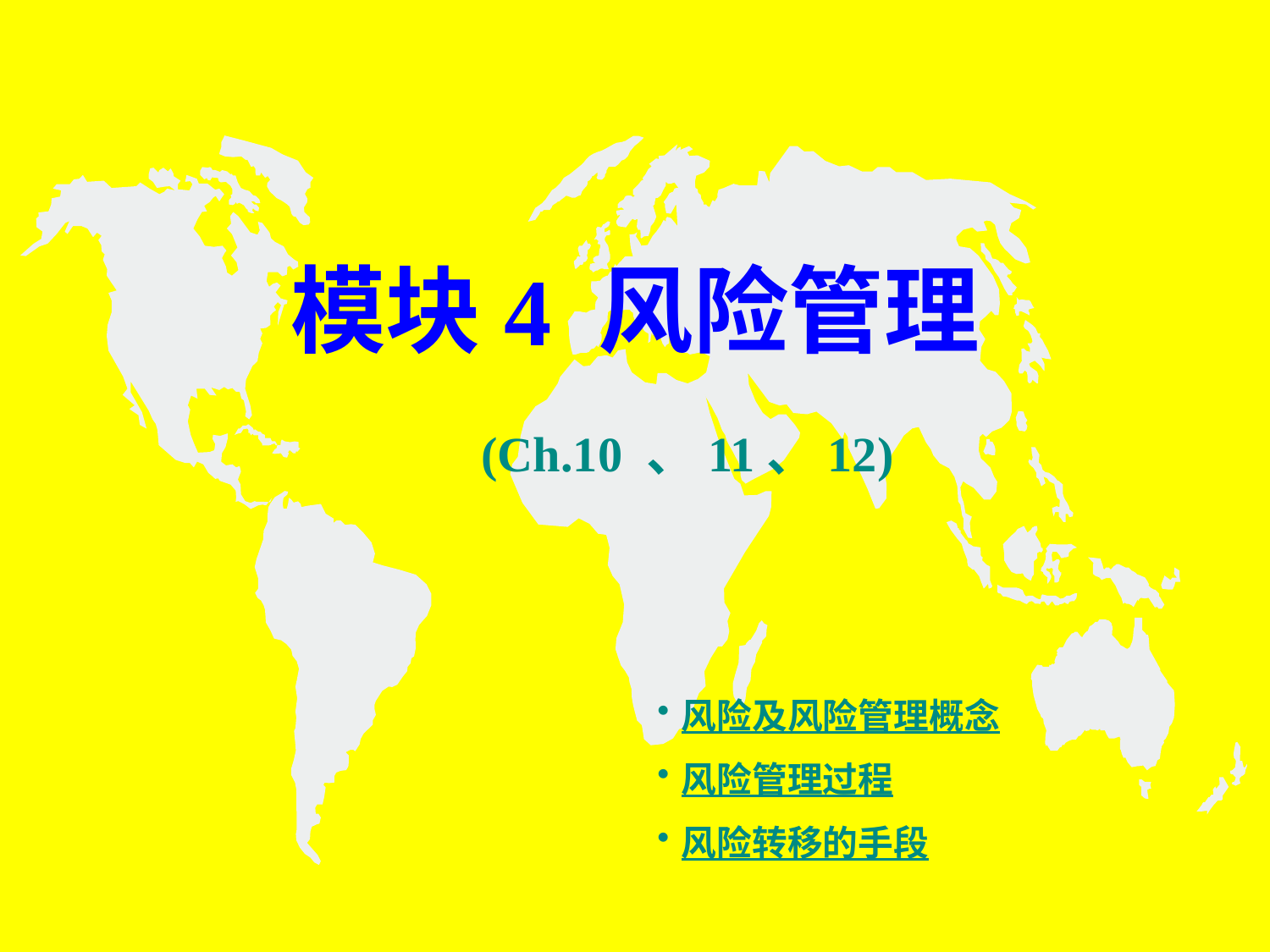

# 模块4 风险管理
(Ch.10 、11、12)
风险及风险管理概念
风险管理过程
风险转移的手段